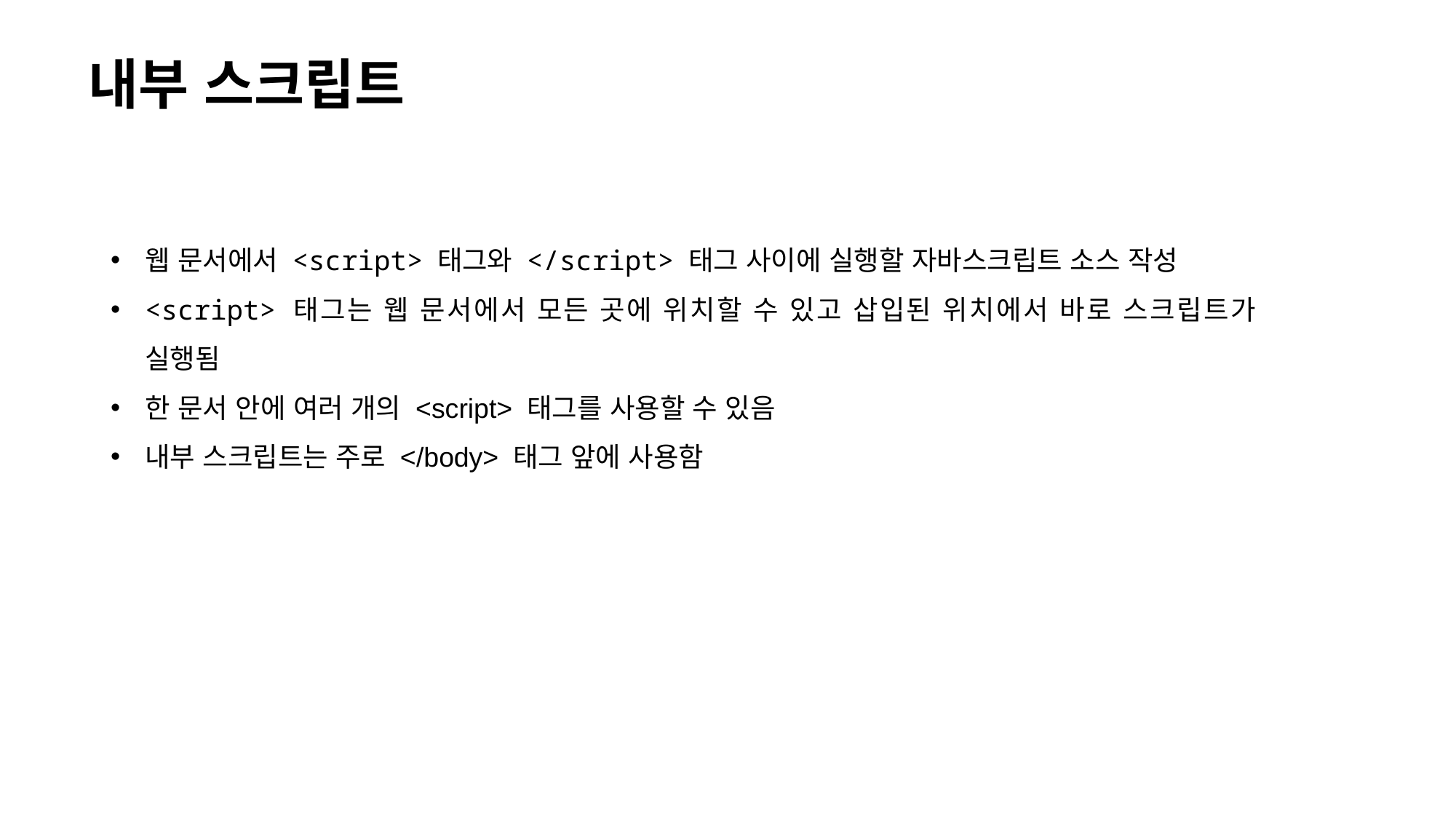

# 내부 스크립트
웹 문서에서 <script> 태그와 </script> 태그 사이에 실행할 자바스크립트 소스 작성
<script> 태그는 웹 문서에서 모든 곳에 위치할 수 있고 삽입된 위치에서 바로 스크립트가 실행됨
한 문서 안에 여러 개의 <script> 태그를 사용할 수 있음
내부 스크립트는 주로 </body> 태그 앞에 사용함